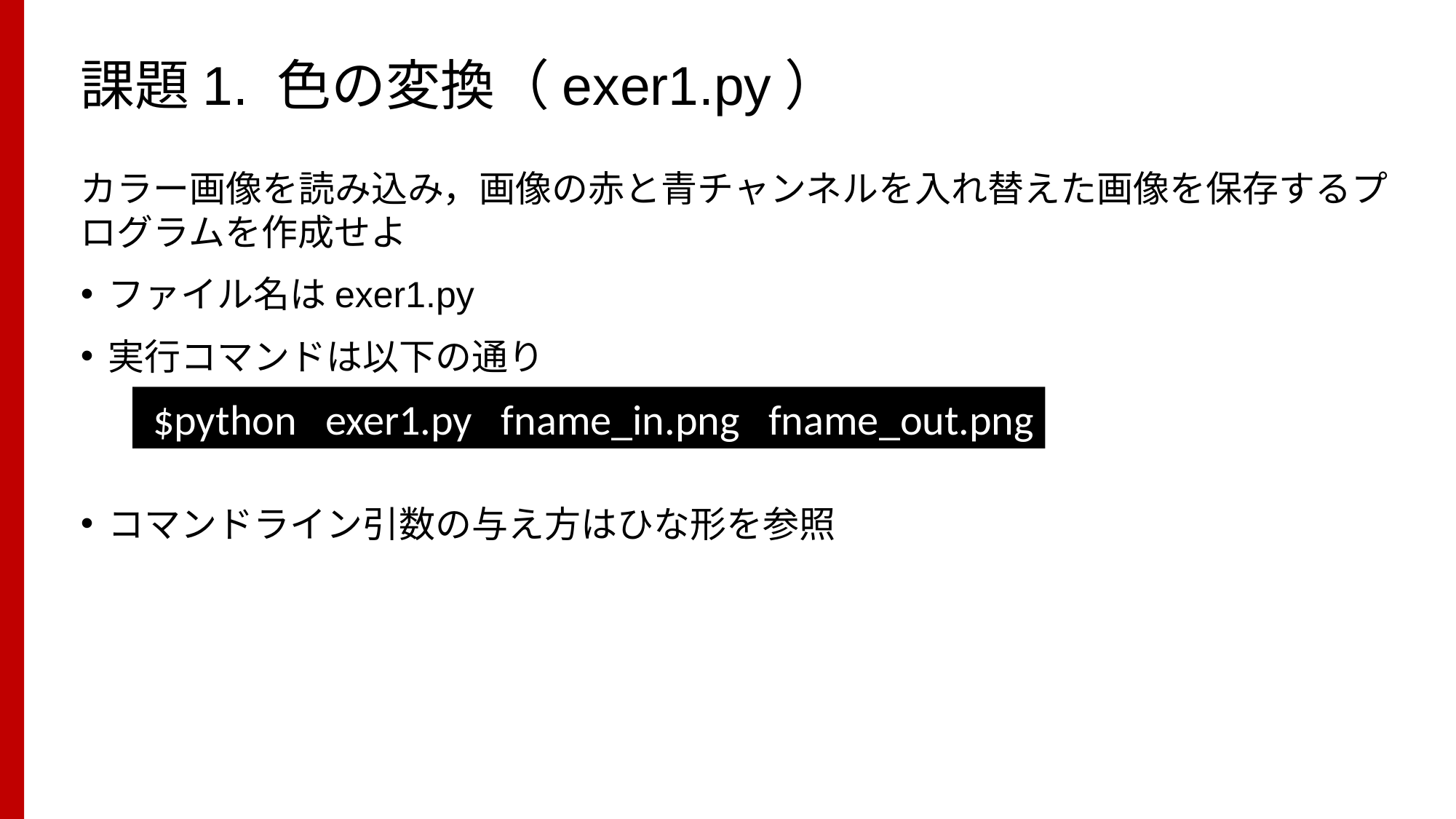

# 課題1. 色の変換（exer1.py）
カラー画像を読み込み，画像の赤と青チャンネルを入れ替えた画像を保存するプログラムを作成せよ
ファイル名はexer1.py
実行コマンドは以下の通り

コマンドライン引数の与え方はひな形を参照
 $python   exer1.py   fname_in.png   fname_out.png